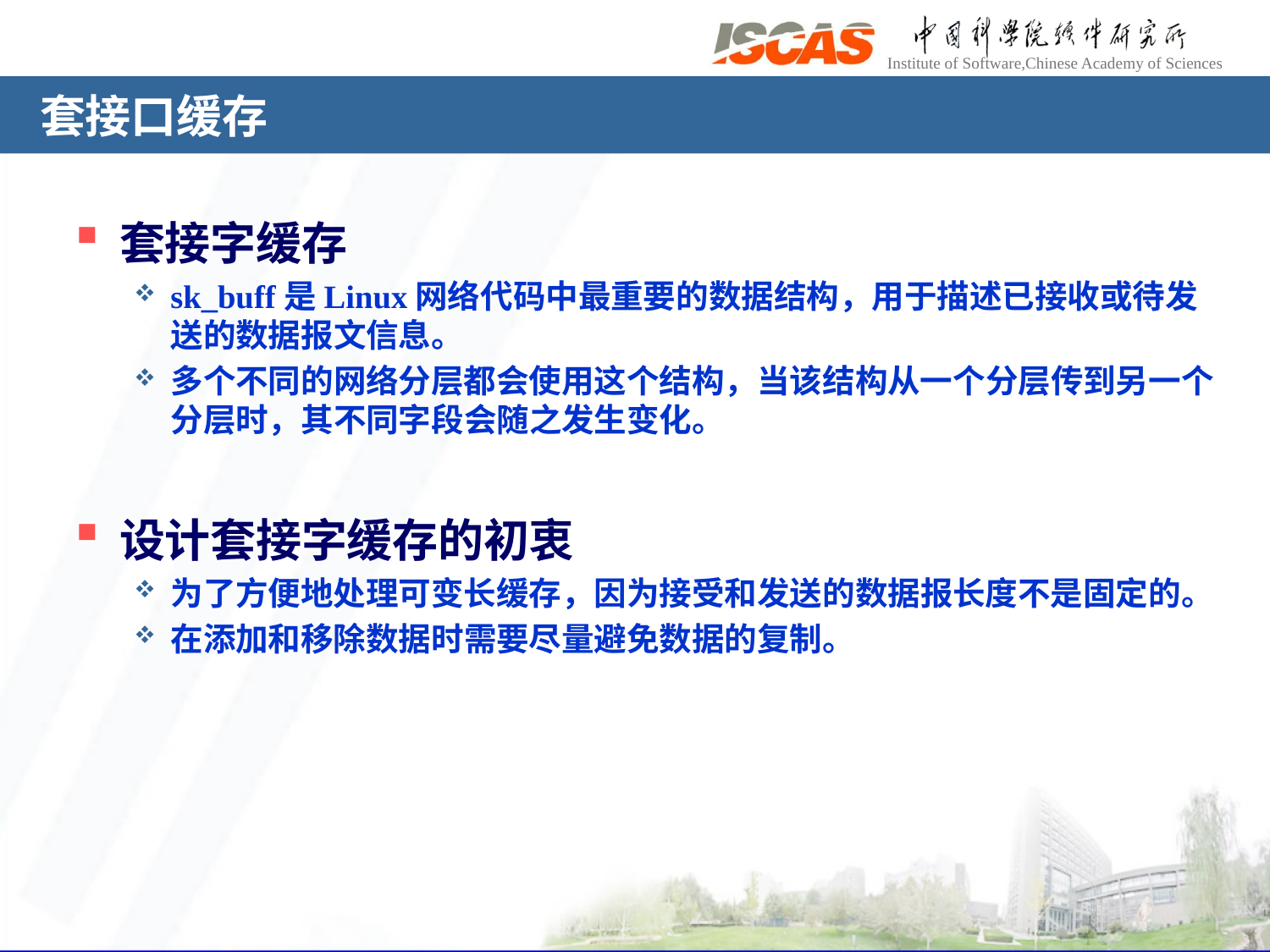

# 套接口缓存
套接字缓存
sk_buff是Linux网络代码中最重要的数据结构，用于描述已接收或待发送的数据报文信息。
多个不同的网络分层都会使用这个结构，当该结构从一个分层传到另一个分层时，其不同字段会随之发生变化。

设计套接字缓存的初衷
为了方便地处理可变长缓存，因为接受和发送的数据报长度不是固定的。
在添加和移除数据时需要尽量避免数据的复制。